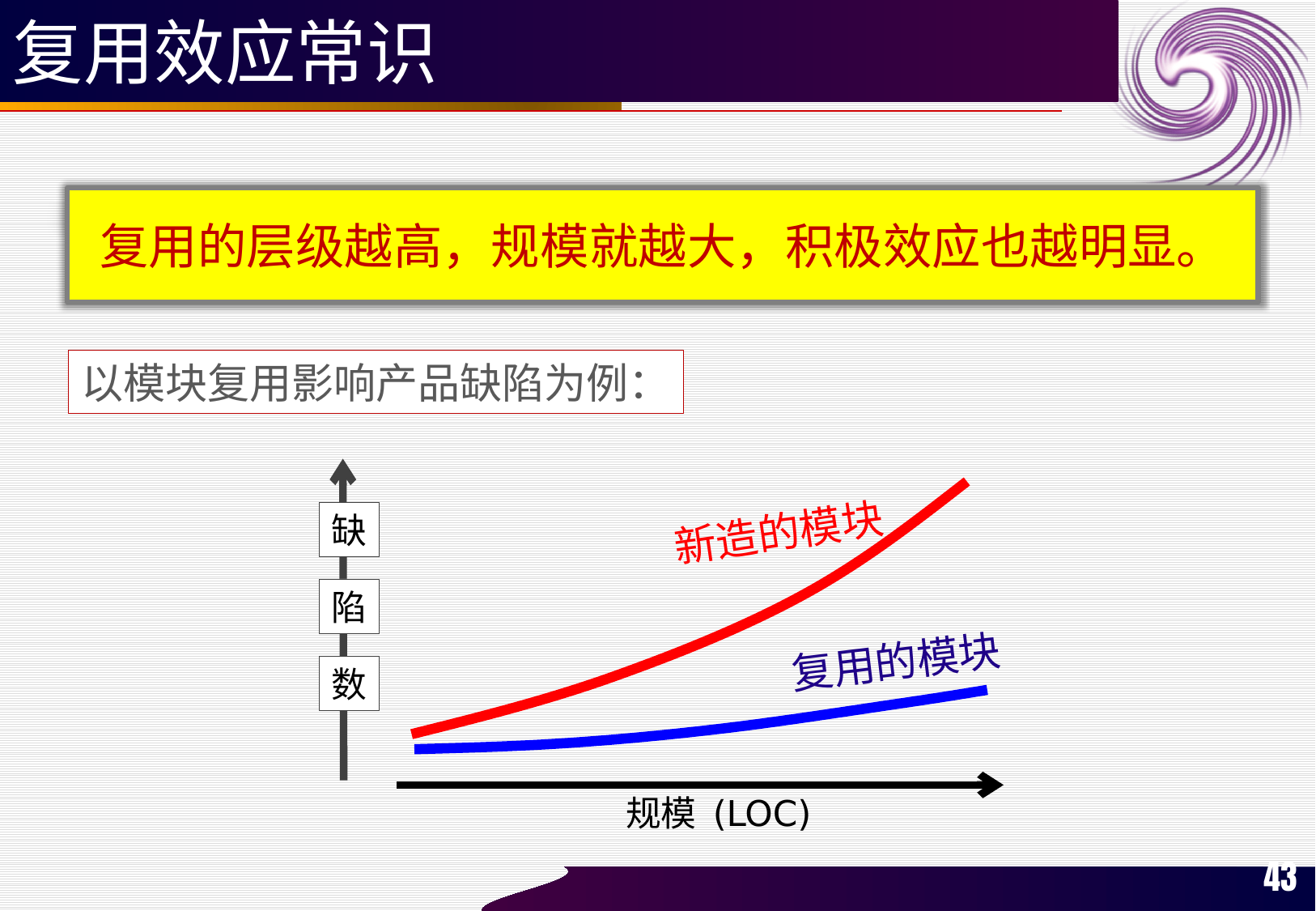

# 复用效应常识
复用的层级越高，规模就越大，积极效应也越明显。
以模块复用影响产品缺陷为例：
新造的模块
缺

陷
复用的模块
数

规模 (LOC)
43